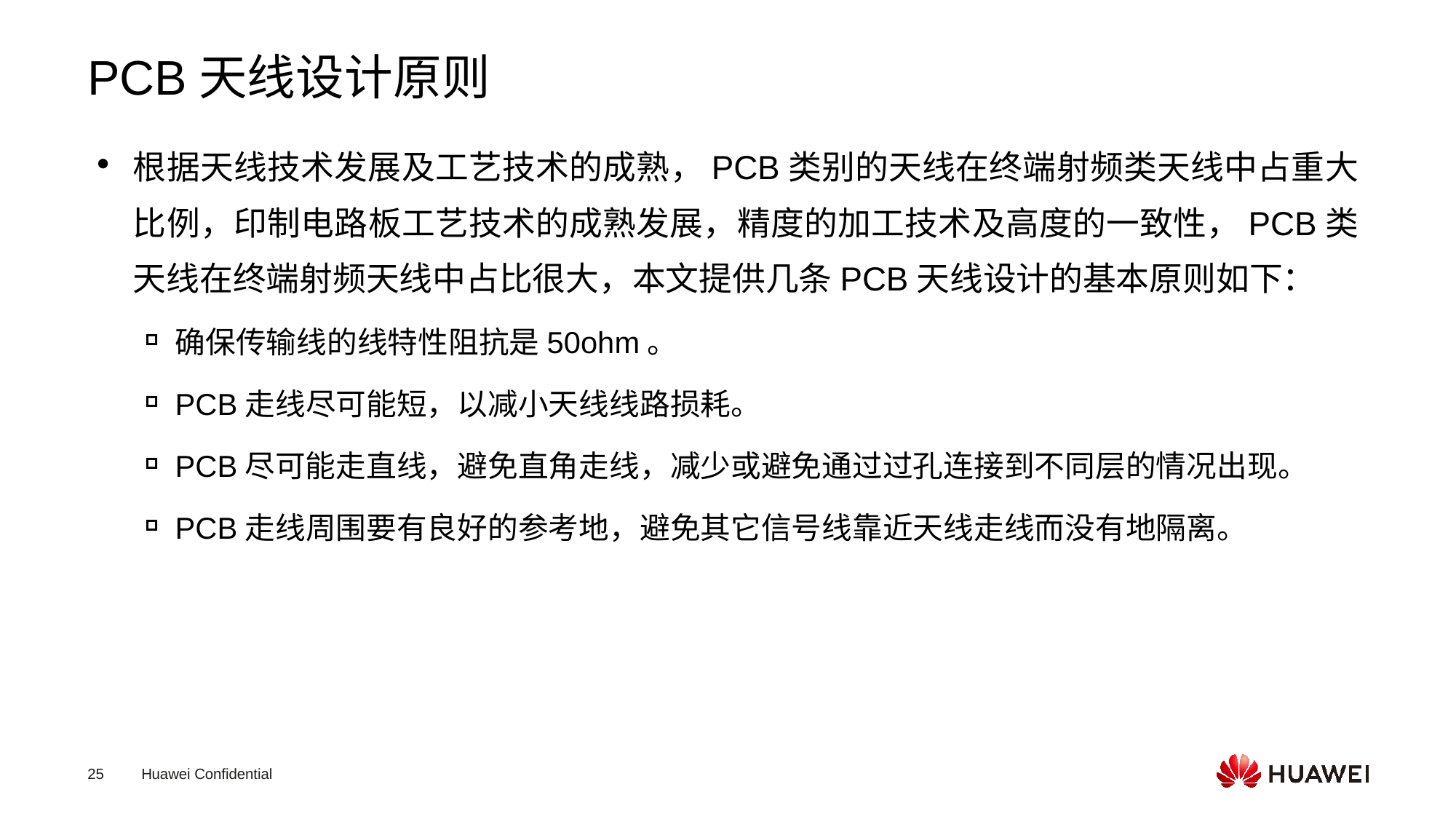

# PCB天线设计原则
根据天线技术发展及工艺技术的成熟，PCB类别的天线在终端射频类天线中占重大比例，印制电路板工艺技术的成熟发展，精度的加工技术及高度的一致性，PCB类天线在终端射频天线中占比很大，本文提供几条PCB天线设计的基本原则如下：
确保传输线的线特性阻抗是50ohm。
PCB走线尽可能短，以减小天线线路损耗。
PCB尽可能走直线，避免直角走线，减少或避免通过过孔连接到不同层的情况出现。
PCB走线周围要有良好的参考地，避免其它信号线靠近天线走线而没有地隔离。